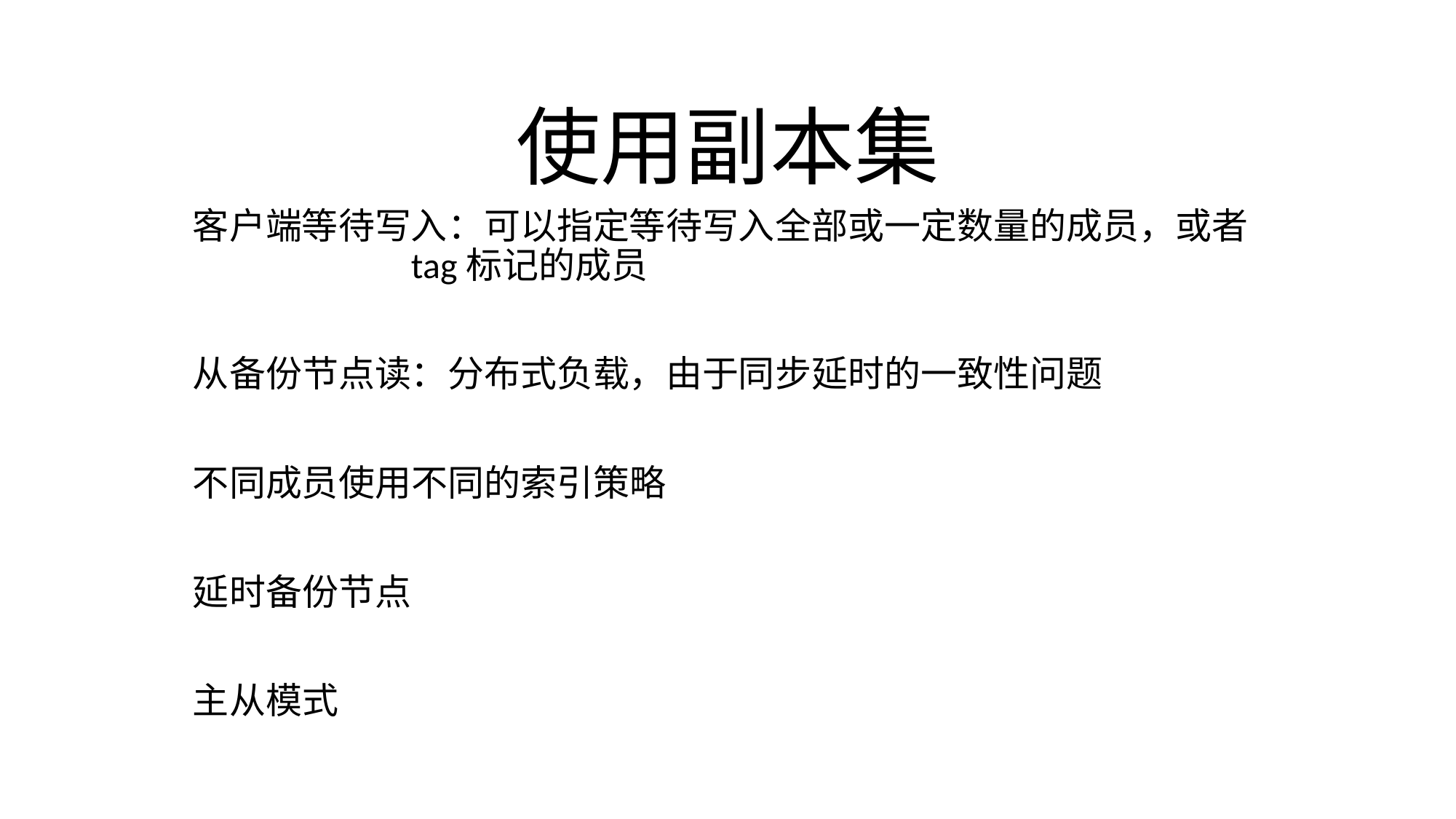

# 使用副本集
客户端等待写入：可以指定等待写入全部或一定数量的成员，或者		tag标记的成员

从备份节点读：分布式负载，由于同步延时的一致性问题

不同成员使用不同的索引策略

延时备份节点

主从模式